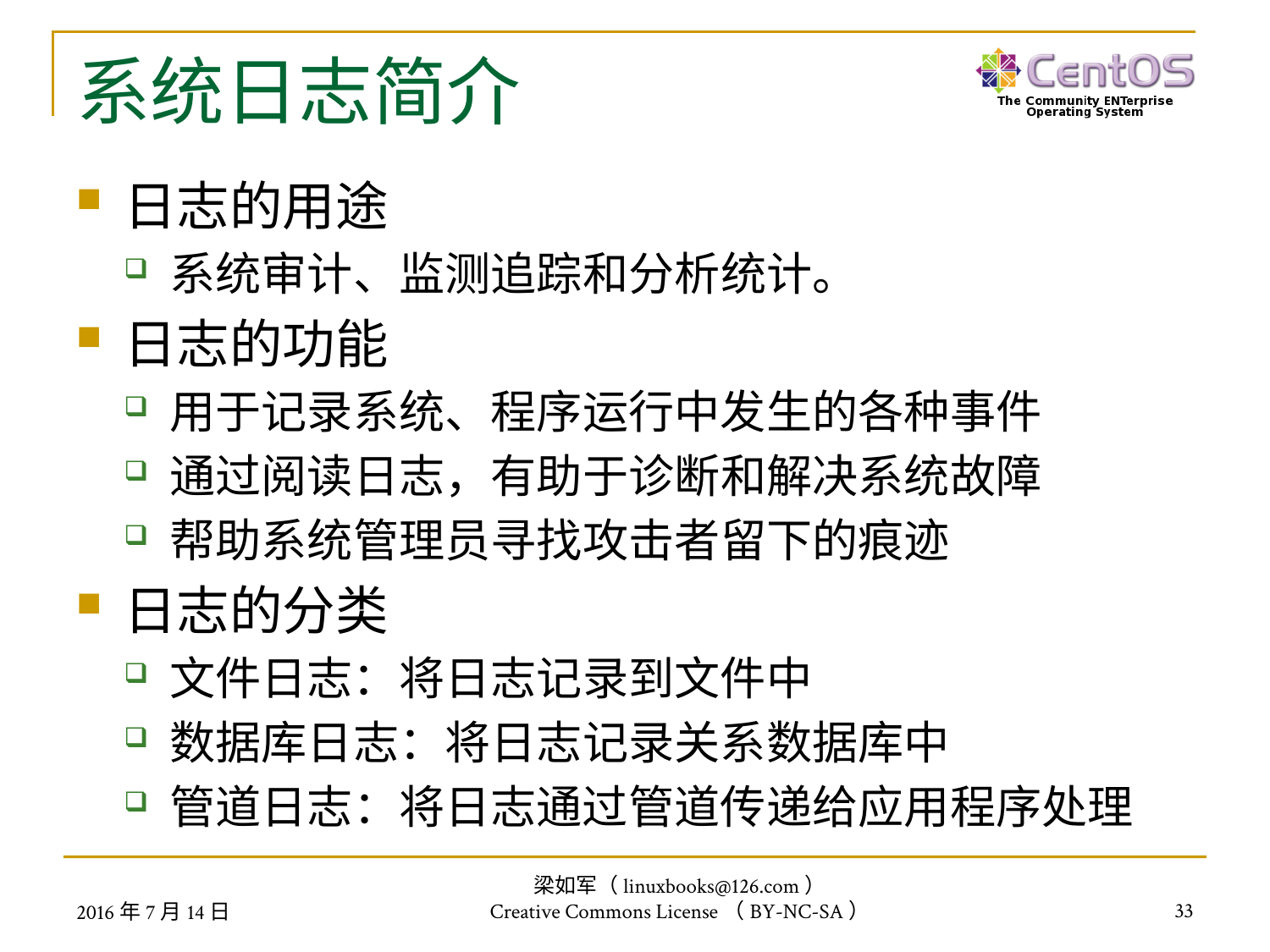

# 系统日志简介
日志的用途
系统审计、监测追踪和分析统计。
日志的功能
用于记录系统、程序运行中发生的各种事件
通过阅读日志，有助于诊断和解决系统故障
帮助系统管理员寻找攻击者留下的痕迹
日志的分类
文件日志：将日志记录到文件中
数据库日志：将日志记录关系数据库中
管道日志：将日志通过管道传递给应用程序处理
梁如军（linuxbooks@126.com）
Creative Commons License（BY-NC-SA）
2016年7月14日
33